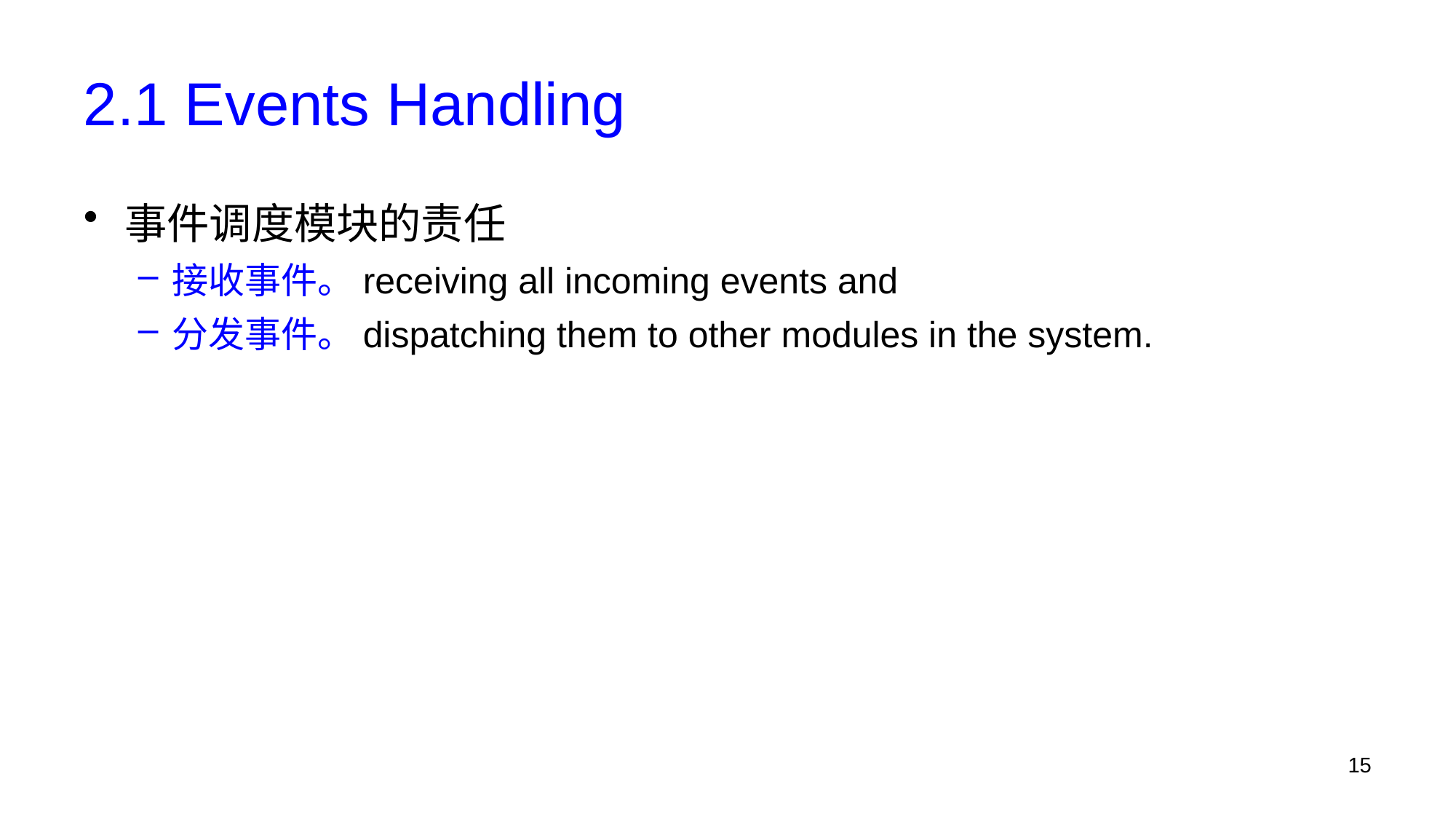

# 2.1 Events Handling
事件调度模块的责任
接收事件。receiving all incoming events and
分发事件。dispatching them to other modules in the system.

15